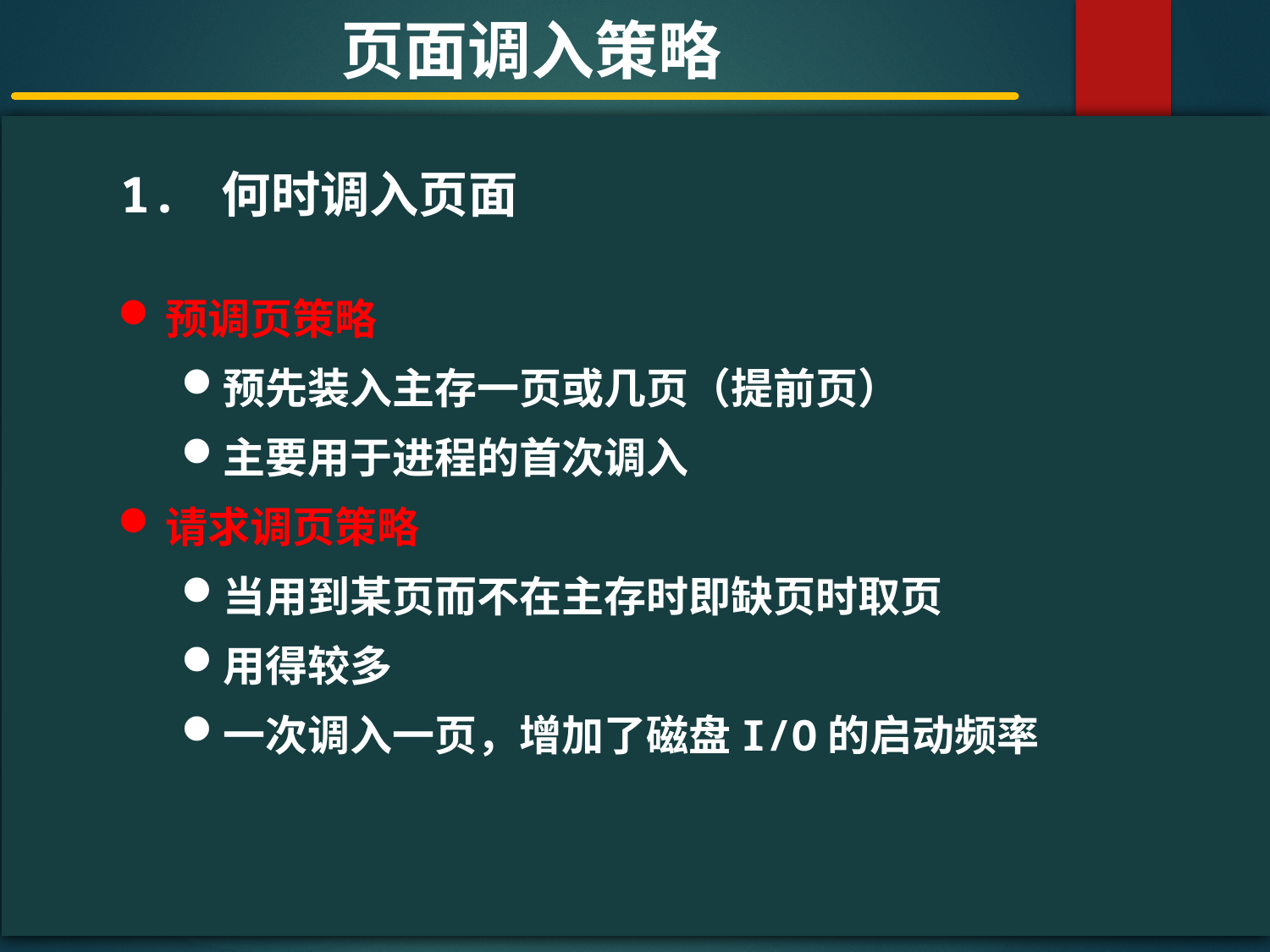

页面调入策略
#
1. 何时调入页面
预调页策略
预先装入主存一页或几页（提前页）
主要用于进程的首次调入
请求调页策略
当用到某页而不在主存时即缺页时取页
用得较多
一次调入一页，增加了磁盘I/O的启动频率